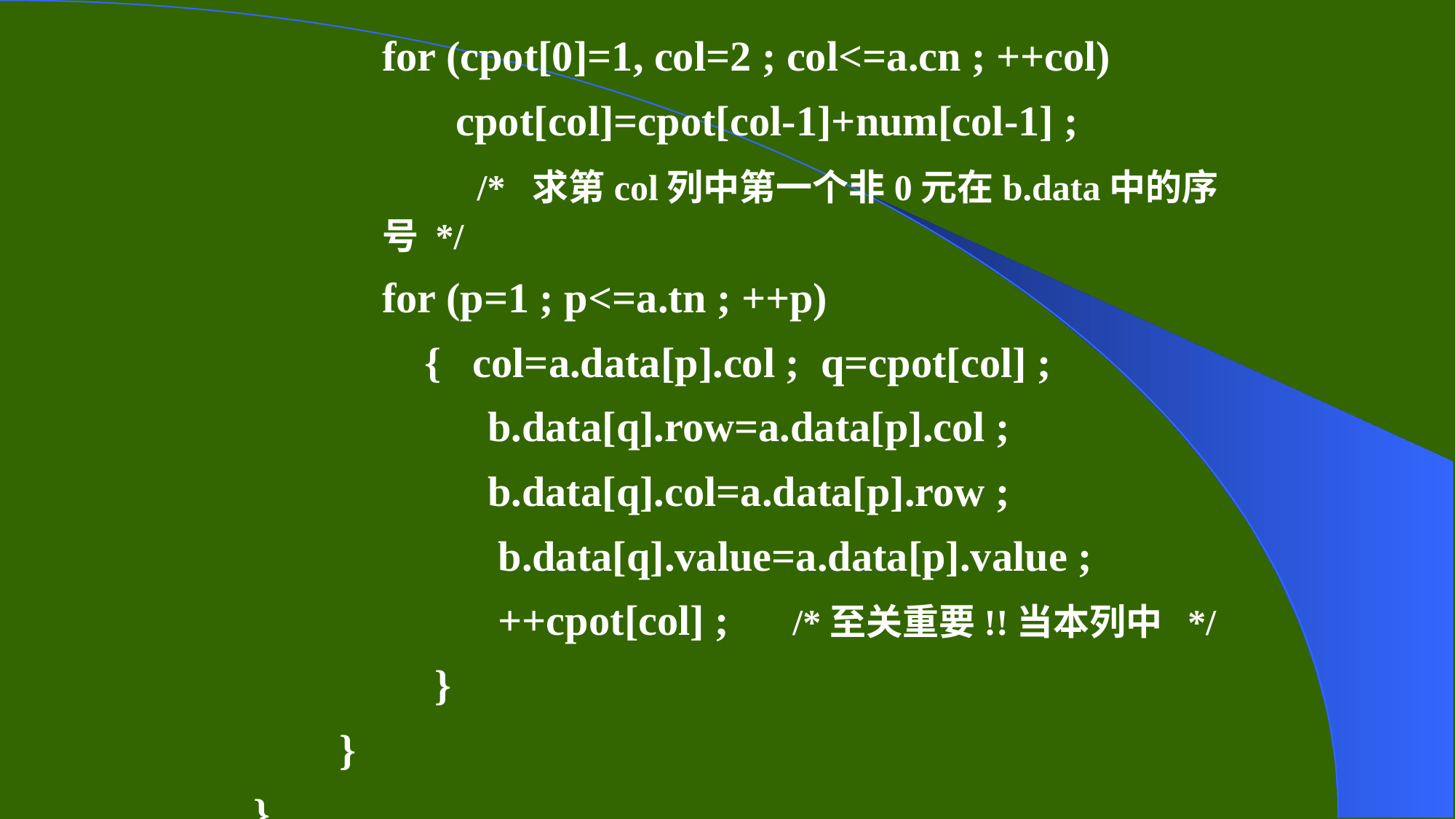

for (cpot[0]=1, col=2 ; col<=a.cn ; ++col)
       cpot[col]=cpot[col-1]+num[col-1] ;
         /*  求第col列中第一个非0元在b.data中的序号 */
for (p=1 ; p<=a.tn ; ++p)
    {   col=a.data[p].col ;  q=cpot[col] ;
          b.data[q].row=a.data[p].col ;
          b.data[q].col=a.data[p].row ;
           b.data[q].value=a.data[p].value ;
           ++cpot[col] ;      /*至关重要!!当本列中  */
     }
}
}